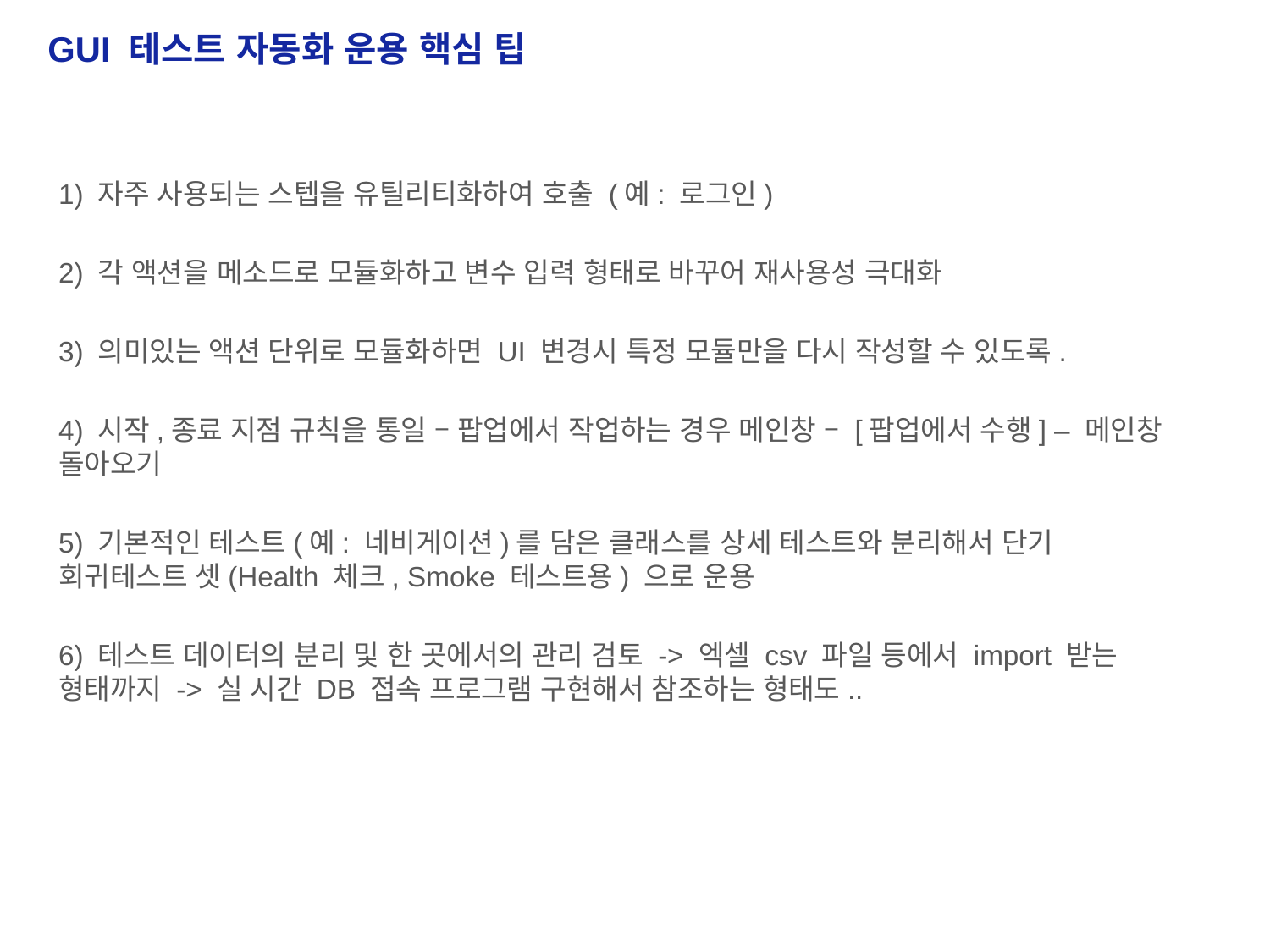

GUI 테스트 자동화 운용 핵심 팁
1) 자주 사용되는 스텝을 유틸리티화하여 호출 (예: 로그인)

2) 각 액션을 메소드로 모듈화하고 변수 입력 형태로 바꾸어 재사용성 극대화

3) 의미있는 액션 단위로 모듈화하면 UI 변경시 특정 모듈만을 다시 작성할 수 있도록.

4) 시작,종료 지점 규칙을 통일 – 팝업에서 작업하는 경우 메인창 – [팝업에서 수행] – 메인창 돌아오기

5) 기본적인 테스트(예: 네비게이션)를 담은 클래스를 상세 테스트와 분리해서 단기 회귀테스트 셋(Health 체크, Smoke 테스트용) 으로 운용

6) 테스트 데이터의 분리 및 한 곳에서의 관리 검토 -> 엑셀 csv 파일 등에서 import 받는 형태까지 -> 실 시간 DB 접속 프로그램 구현해서 참조하는 형태도..